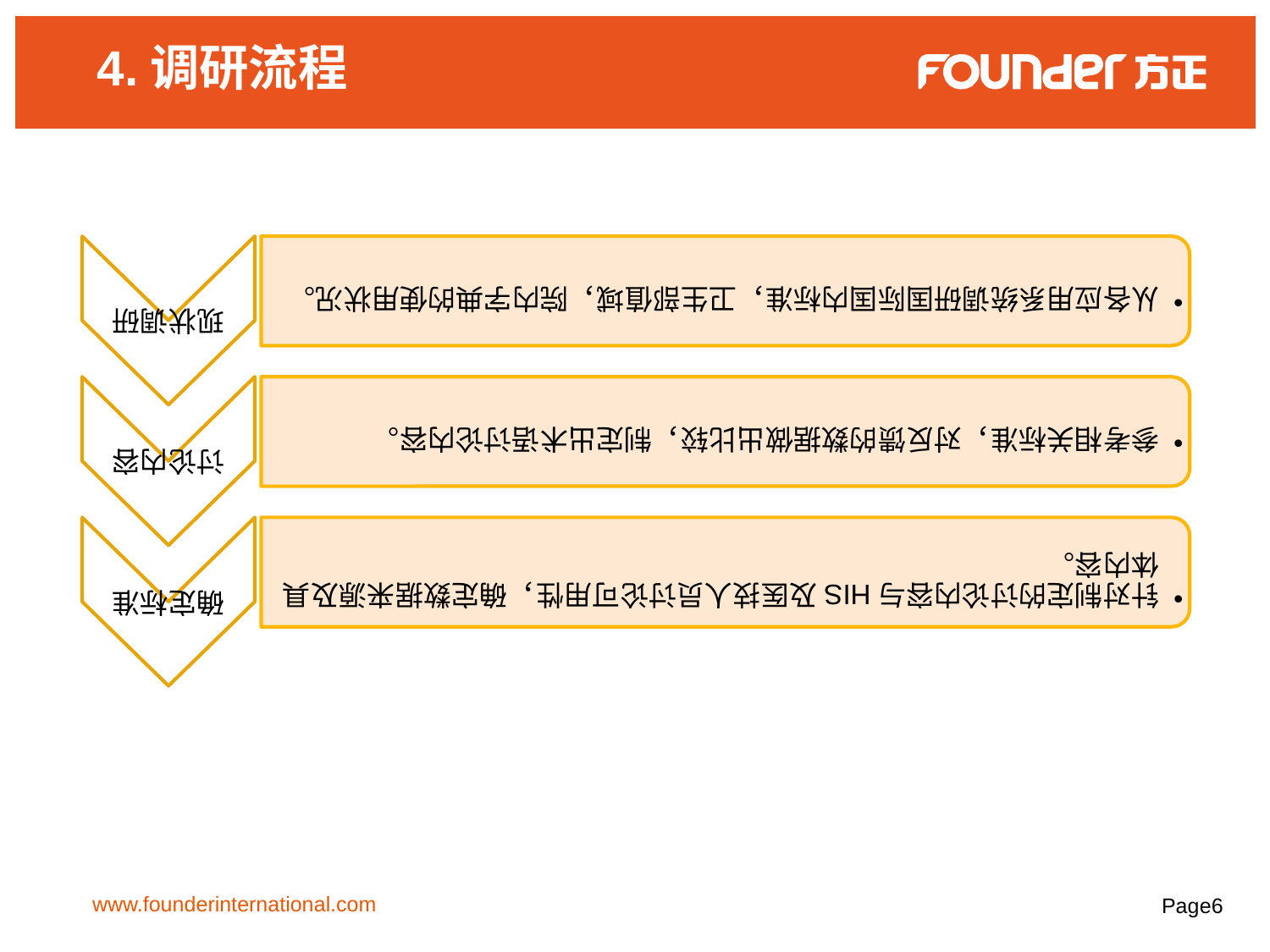

# 4.调研流程
现状调研
从各应用系统调研国际国内标准，卫生部值域，院内字典的使用状况。
讨论内容
参考相关标准，对反馈的数据做出比较，制定出术语讨论内容。
确定标准
针对制定的讨论内容与HIS及医技人员讨论可用性，确定数据来源及具体内容。
www.founderinternational.com
Page6